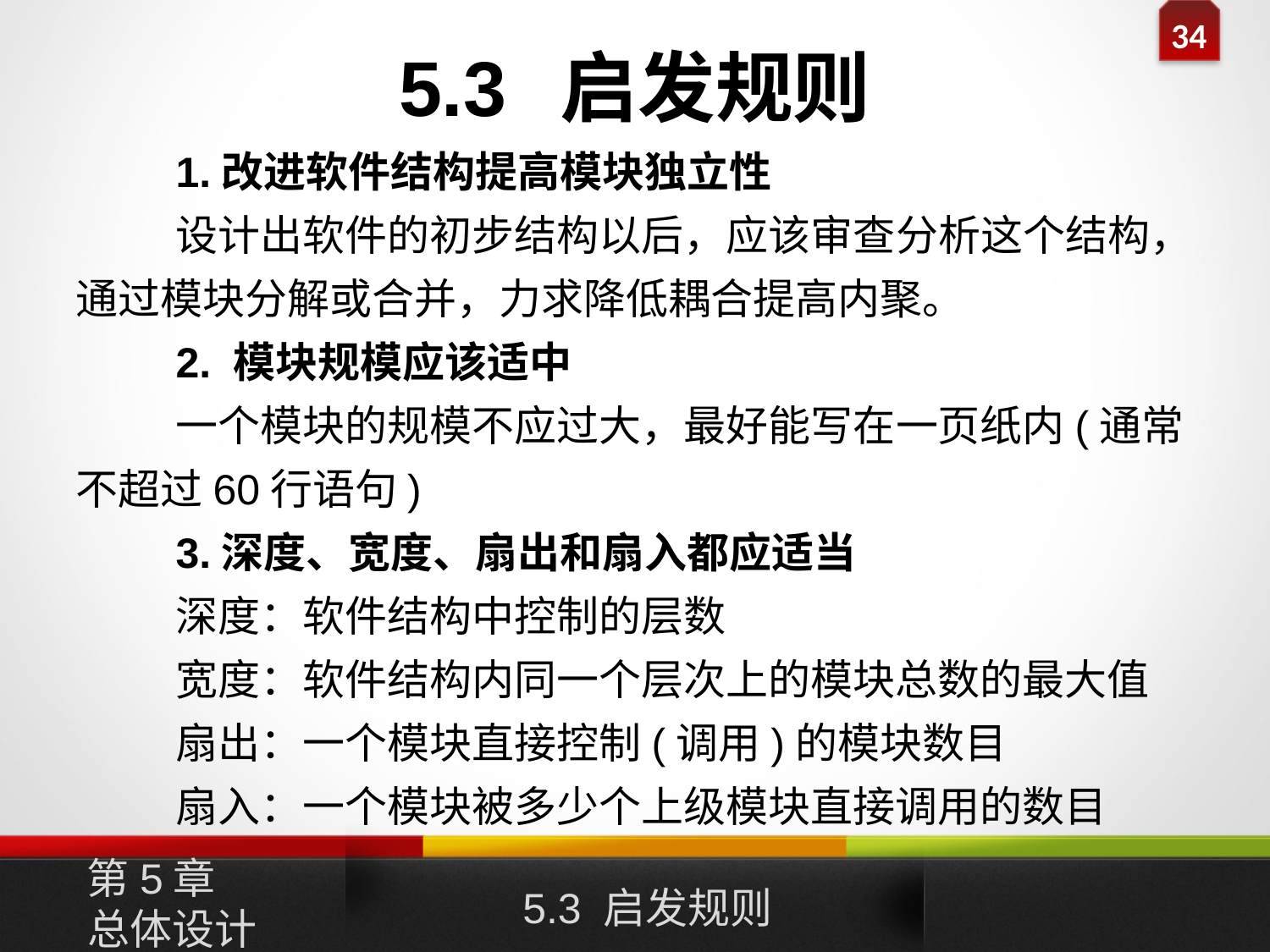

# 5.3  启发规则
1.改进软件结构提高模块独立性
设计出软件的初步结构以后，应该审查分析这个结构，通过模块分解或合并，力求降低耦合提高内聚。
2. 模块规模应该适中
一个模块的规模不应过大，最好能写在一页纸内(通常不超过60行语句)
3.深度、宽度、扇出和扇入都应适当
深度：软件结构中控制的层数
宽度：软件结构内同一个层次上的模块总数的最大值
扇出：一个模块直接控制(调用)的模块数目
扇入：一个模块被多少个上级模块直接调用的数目
第5章
总体设计
5.3 启发规则